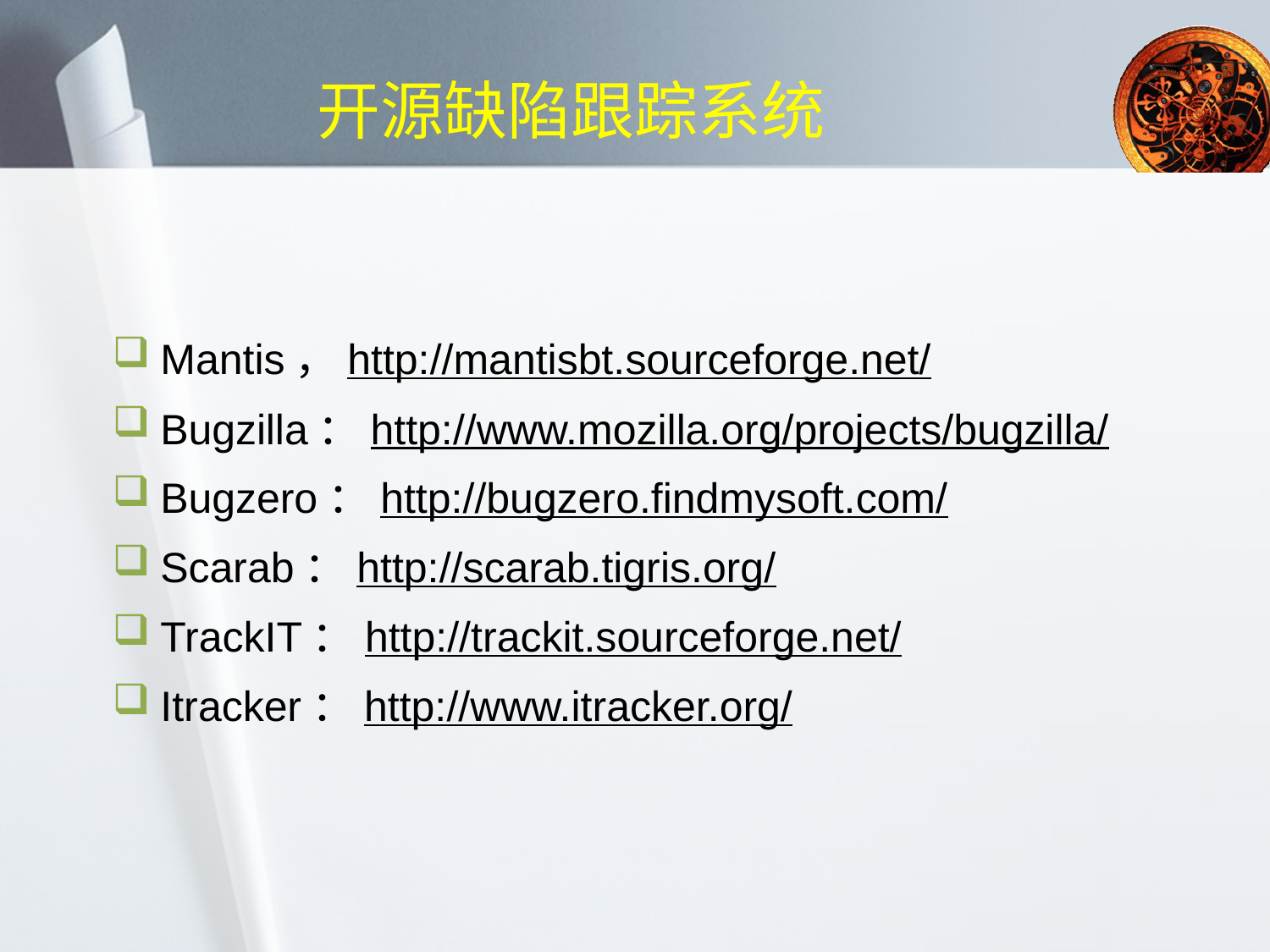

# 开源缺陷跟踪系统
Mantis，http://mantisbt.sourceforge.net/
Bugzilla：http://www.mozilla.org/projects/bugzilla/
Bugzero：http://bugzero.findmysoft.com/
Scarab：http://scarab.tigris.org/
TrackIT：http://trackit.sourceforge.net/
Itracker：http://www.itracker.org/